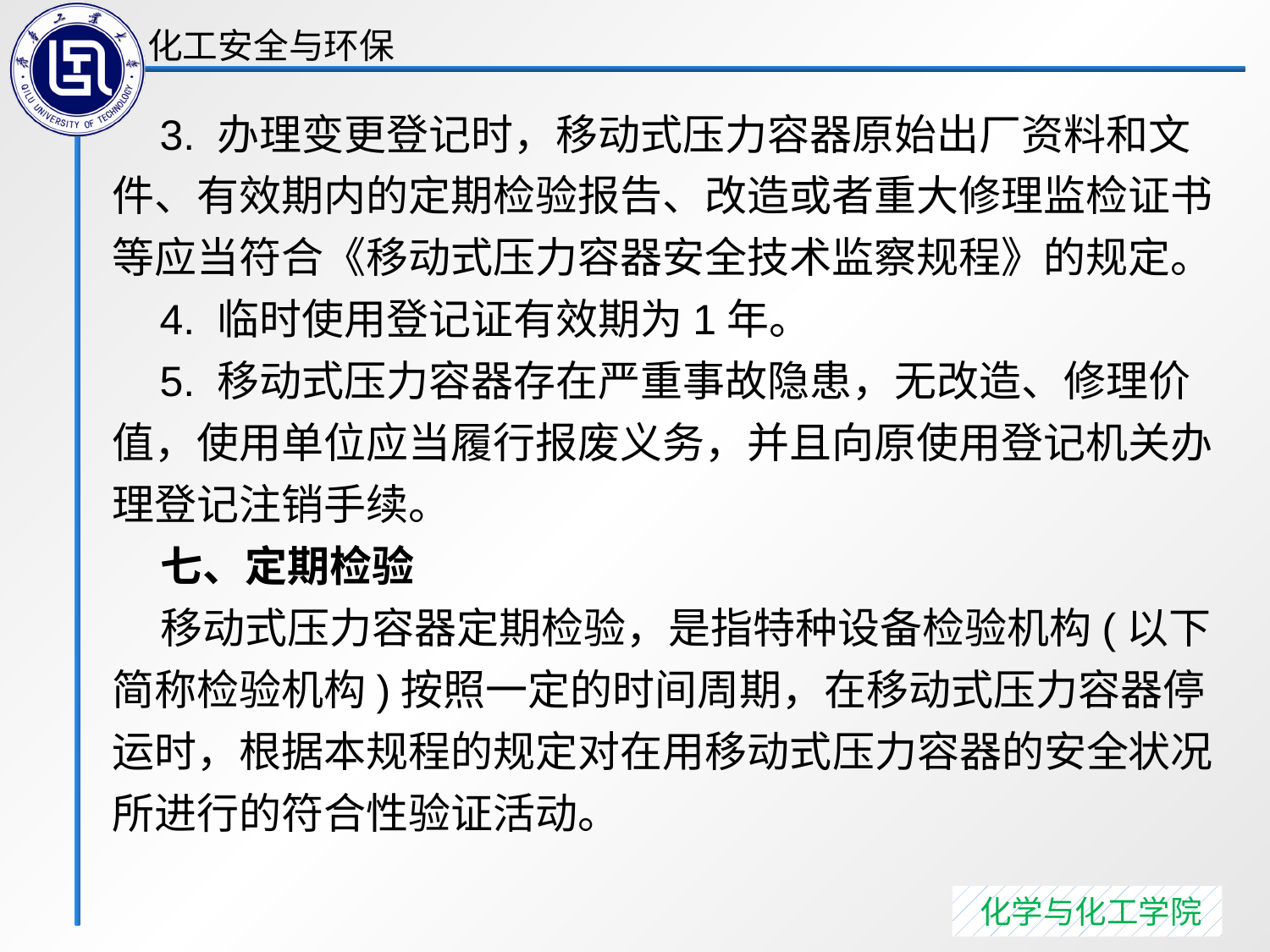

3. 办理变更登记时，移动式压力容器原始出厂资料和文件、有效期内的定期检验报告、改造或者重大修理监检证书等应当符合《移动式压力容器安全技术监察规程》的规定。
    4. 临时使用登记证有效期为1年。
    5. 移动式压力容器存在严重事故隐患，无改造、修理价值，使用单位应当履行报废义务，并且向原使用登记机关办理登记注销手续。
    七、定期检验
    移动式压力容器定期检验，是指特种设备检验机构(以下简称检验机构)按照一定的时间周期，在移动式压力容器停运时，根据本规程的规定对在用移动式压力容器的安全状况所进行的符合性验证活动。